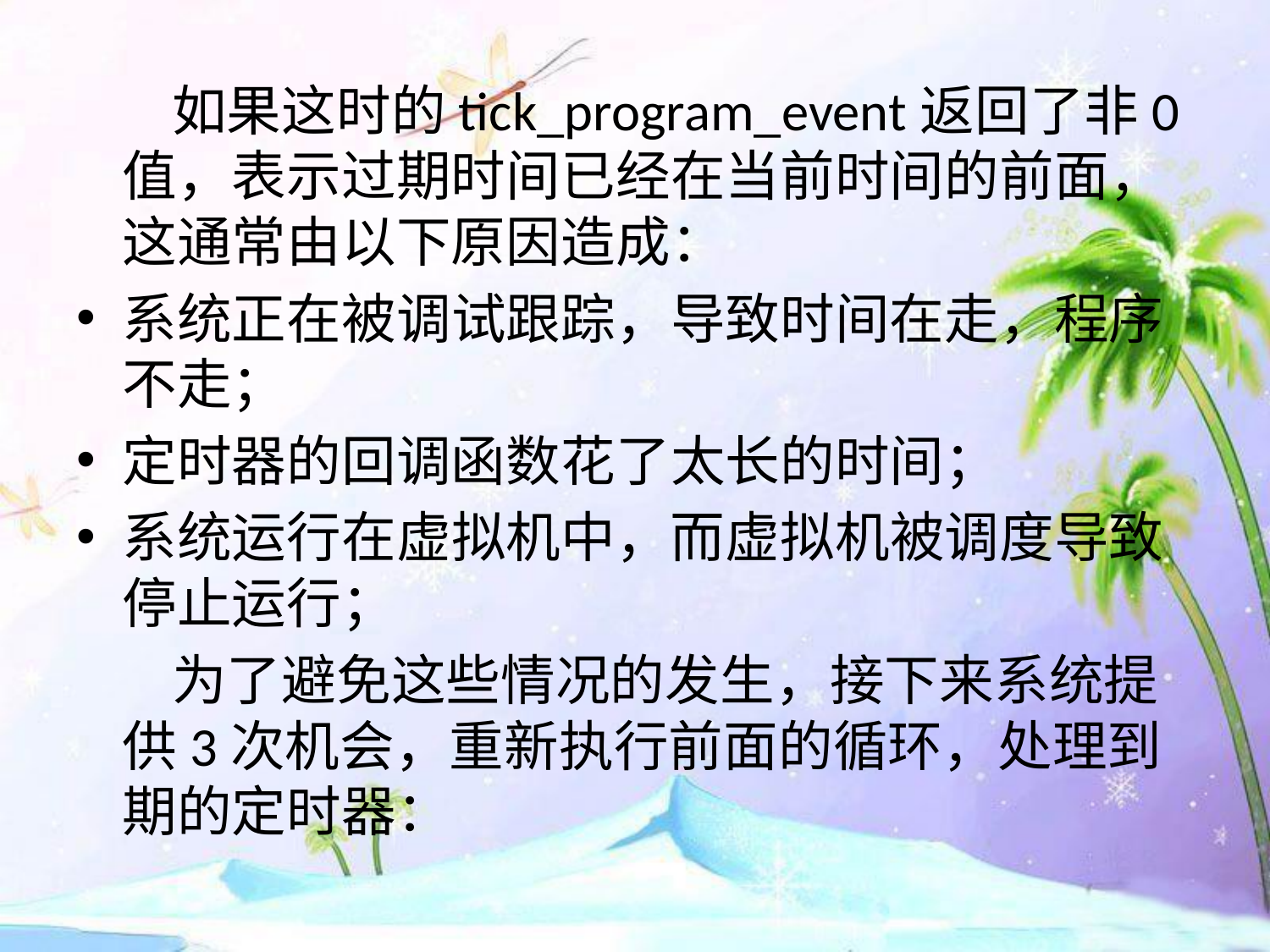

如果这时的tick_program_event返回了非0值，表示过期时间已经在当前时间的前面，这通常由以下原因造成：
系统正在被调试跟踪，导致时间在走，程序不走；
定时器的回调函数花了太长的时间；
系统运行在虚拟机中，而虚拟机被调度导致停止运行；
		   为了避免这些情况的发生，接下来系统提供3次机会，重新执行前面的循环，处理到期的定时器：